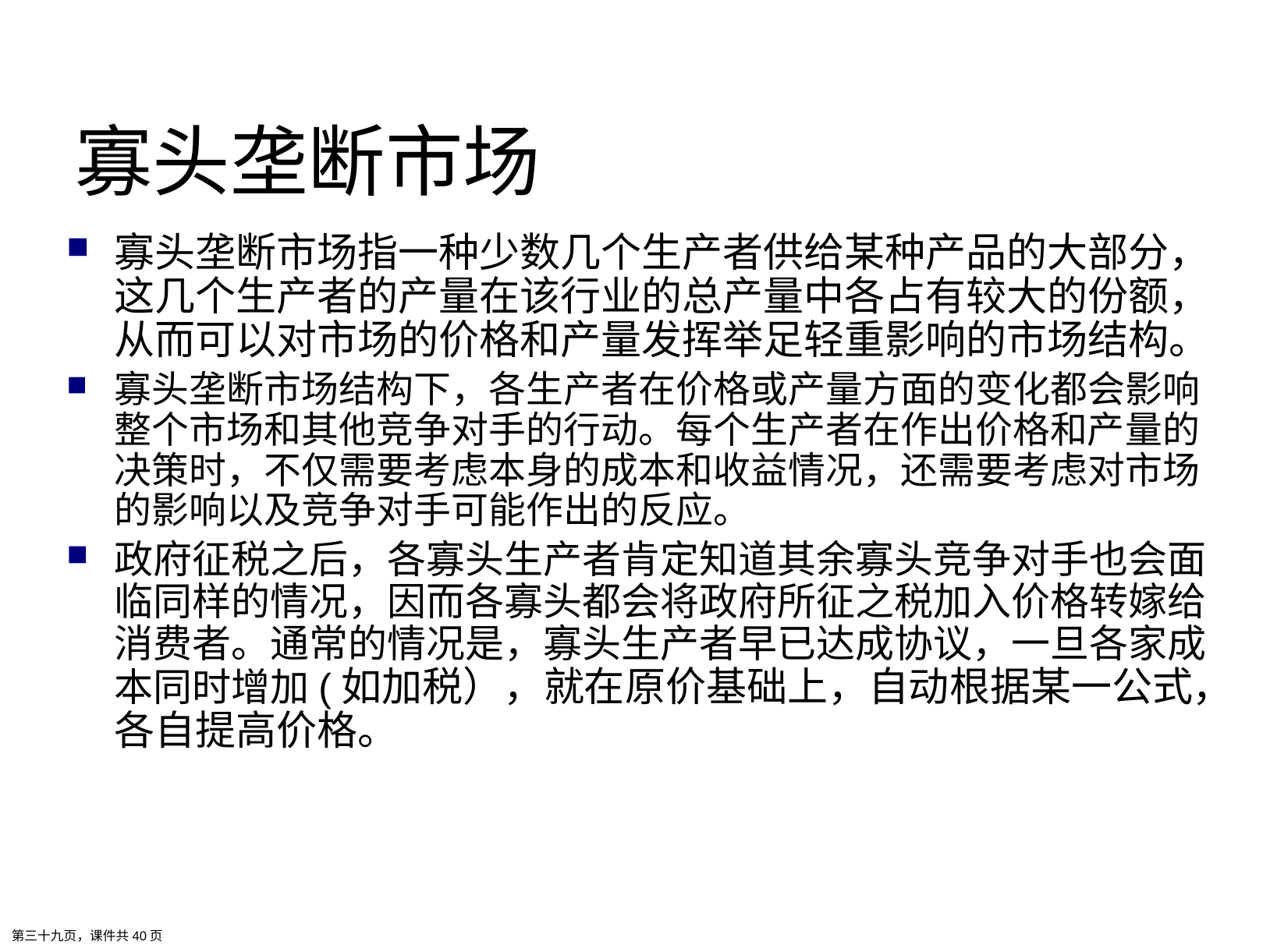

寡头垄断市场
寡头垄断市场指一种少数几个生产者供给某种产品的大部分，这几个生产者的产量在该行业的总产量中各占有较大的份额，从而可以对市场的价格和产量发挥举足轻重影响的市场结构。
寡头垄断市场结构下，各生产者在价格或产量方面的变化都会影响整个市场和其他竞争对手的行动。每个生产者在作出价格和产量的决策时，不仅需要考虑本身的成本和收益情况，还需要考虑对市场的影响以及竞争对手可能作出的反应。
政府征税之后，各寡头生产者肯定知道其余寡头竞争对手也会面临同样的情况，因而各寡头都会将政府所征之税加入价格转嫁给消费者。通常的情况是，寡头生产者早已达成协议，一旦各家成本同时增加(如加税），就在原价基础上，自动根据某一公式，各自提高价格。
第三十九页，课件共40页